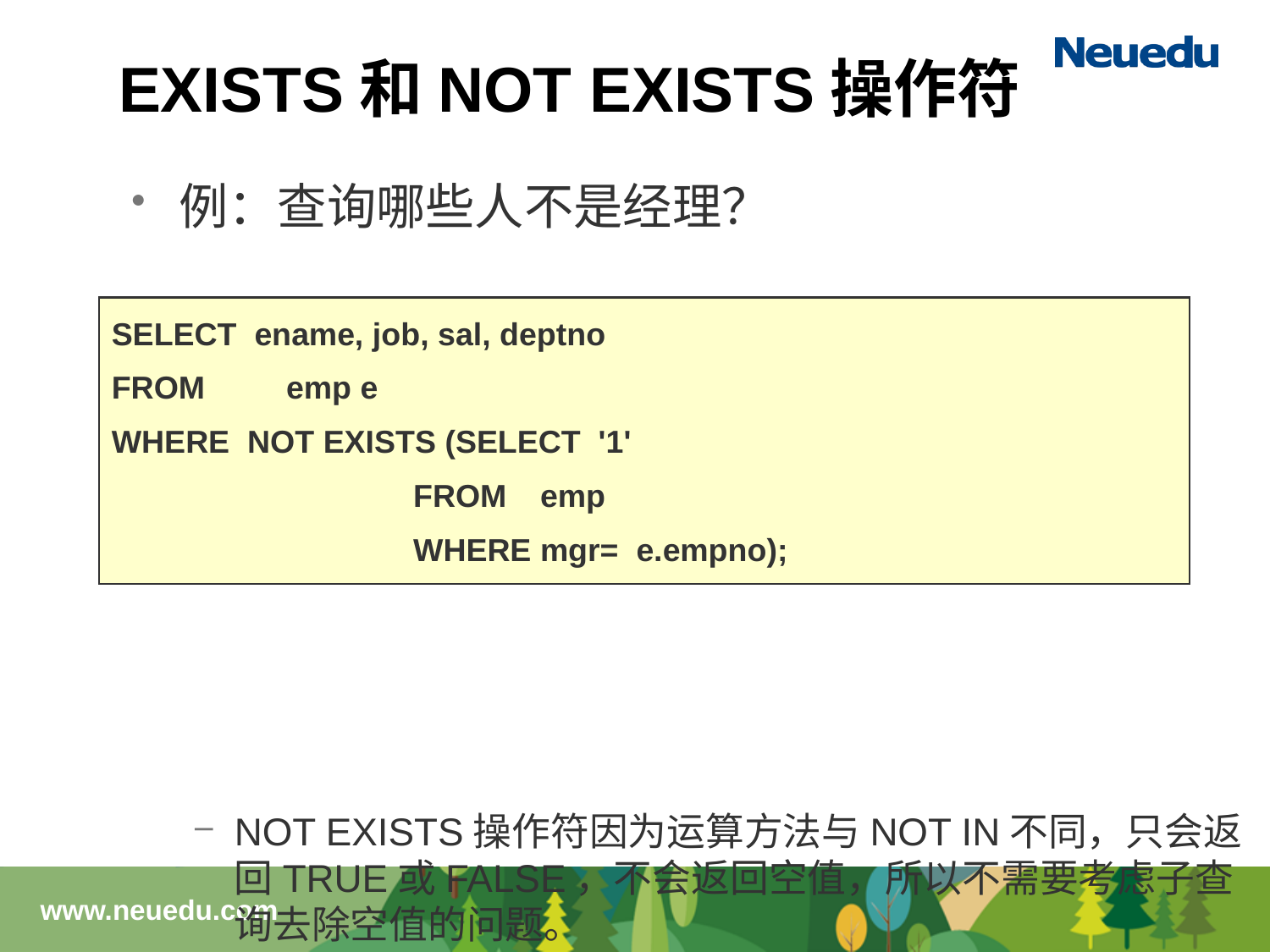

EXISTS和NOT EXISTS操作符
例：查询哪些人不是经理？

NOT EXISTS操作符因为运算方法与NOT IN不同，只会返回TRUE或FALSE，不会返回空值，所以不需要考虑子查询去除空值的问题。
SELECT  ename, job, sal, deptno
FROM 	emp e
WHERE  NOT EXISTS (SELECT  '1'
                 		FROM 	emp
                 		WHERE mgr=  e.empno);